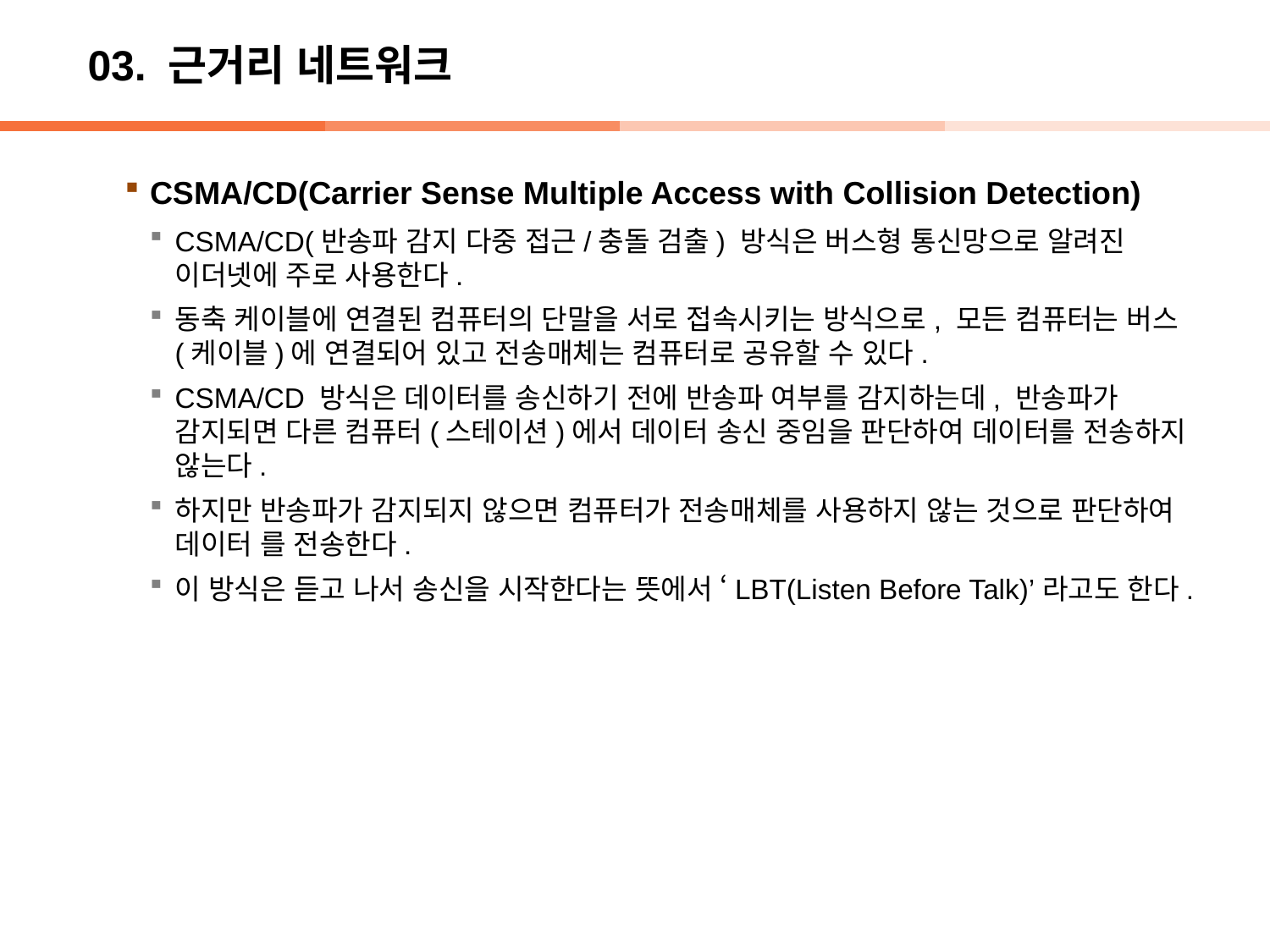

# 03. 근거리 네트워크
CSMA/CD(Carrier Sense Multiple Access with Collision Detection)
CSMA/CD(반송파 감지 다중 접근/충돌 검출) 방식은 버스형 통신망으로 알려진 이더넷에 주로 사용한다.
동축 케이블에 연결된 컴퓨터의 단말을 서로 접속시키는 방식으로, 모든 컴퓨터는 버스(케이블)에 연결되어 있고 전송매체는 컴퓨터로 공유할 수 있다.
CSMA/CD 방식은 데이터를 송신하기 전에 반송파 여부를 감지하는데, 반송파가 감지되면 다른 컴퓨터(스테이션)에서 데이터 송신 중임을 판단하여 데이터를 전송하지 않는다.
하지만 반송파가 감지되지 않으면 컴퓨터가 전송매체를 사용하지 않는 것으로 판단하여 데이터 를 전송한다.
이 방식은 듣고 나서 송신을 시작한다는 뜻에서 ‘LBT(Listen Before Talk)’라고도 한다.